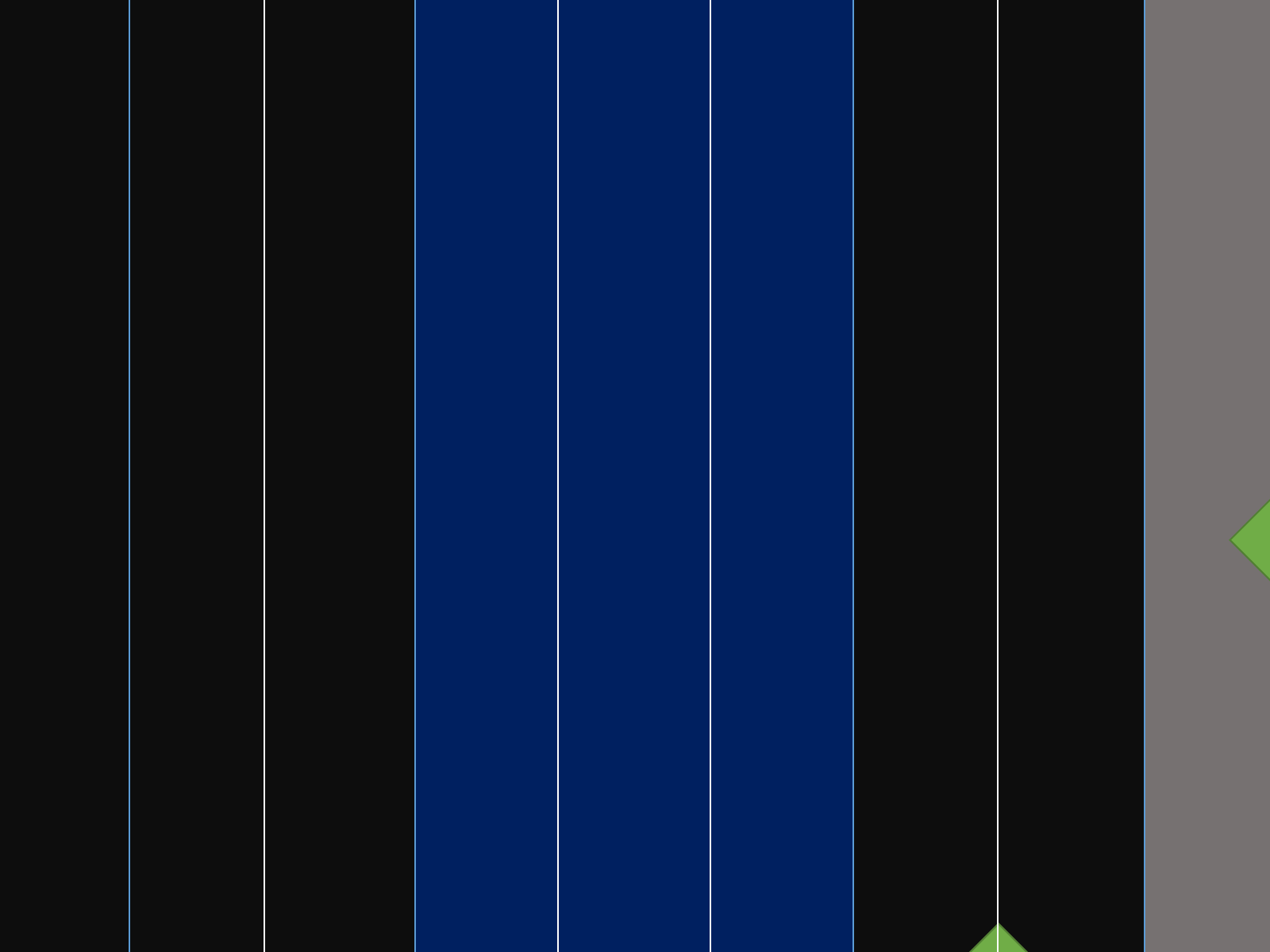

曲名
BPM

LONG
(直線)
SHORT
SLIDE
LONG
(曲線)

LOAD

SAVE